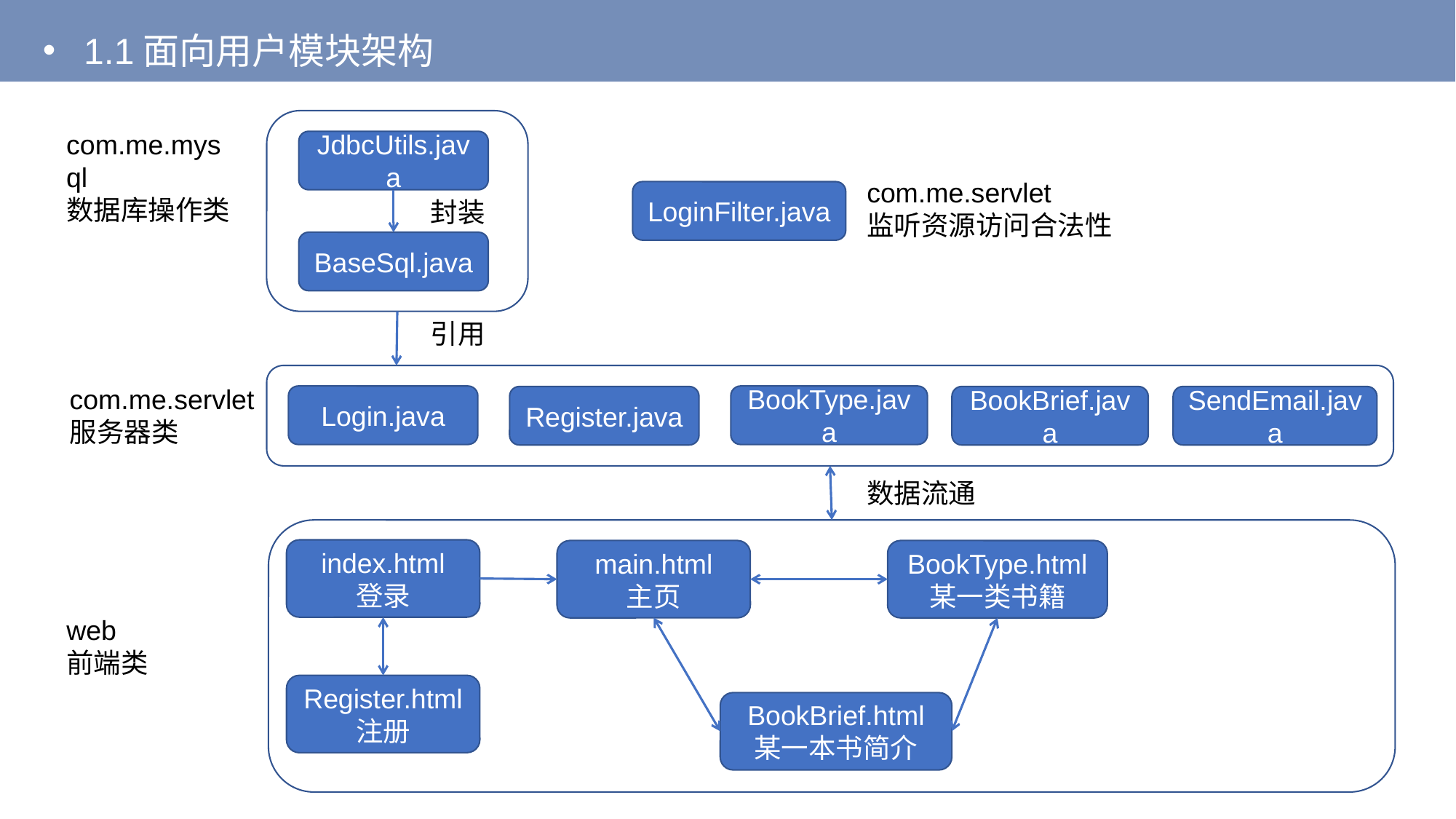

1.1面向用户模块架构

com.me.mysql
数据库操作类
JdbcUtils.java
com.me.servlet
监听资源访问合法性
LoginFilter.java
封装
BaseSql.java
引用

com.me.servlet
服务器类
Login.java
BookType.java
Register.java
BookBrief.java
SendEmail.java
数据流通

index.html
登录
main.html
主页
BookType.html
某一类书籍
web
前端类
Register.html
注册
BookBrief.html
某一本书简介